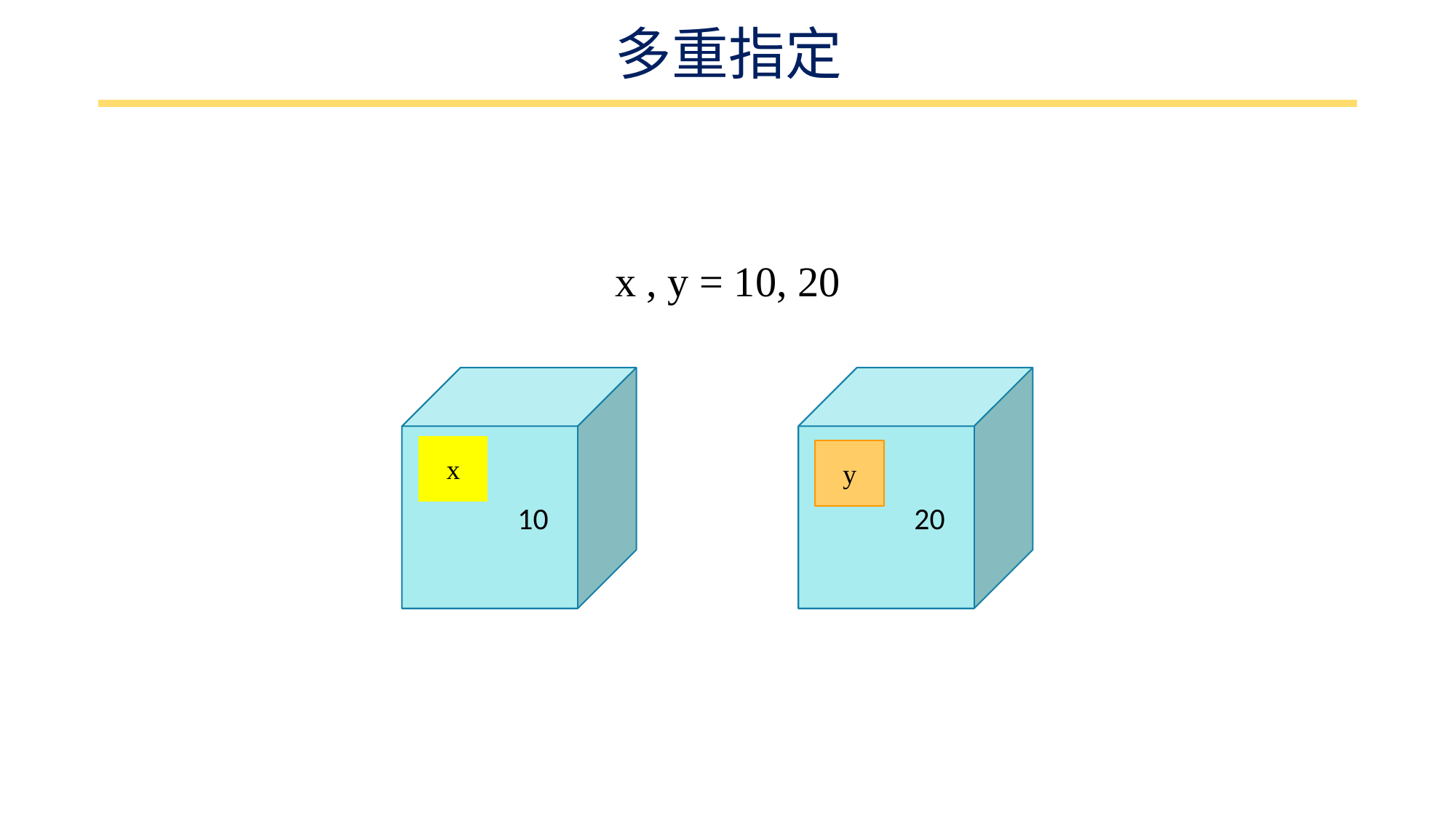

# 多重指定
x , y = 10, 20
              20
y
              10
x